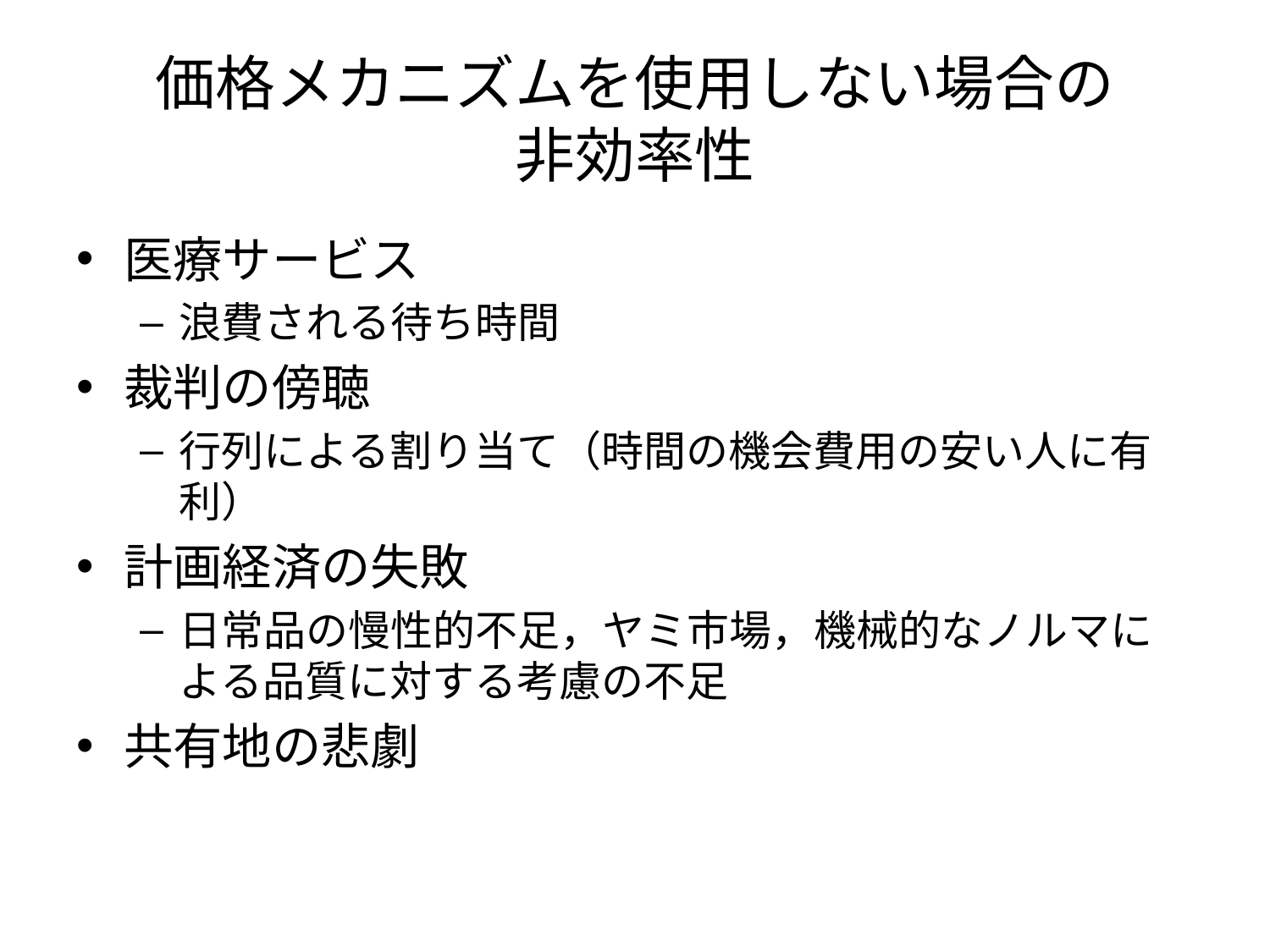

# 価格メカニズムを使用しない場合の 非効率性
医療サービス
浪費される待ち時間
裁判の傍聴
行列による割り当て（時間の機会費用の安い人に有利）
計画経済の失敗
日常品の慢性的不足，ヤミ市場，機械的なノルマによる品質に対する考慮の不足
共有地の悲劇